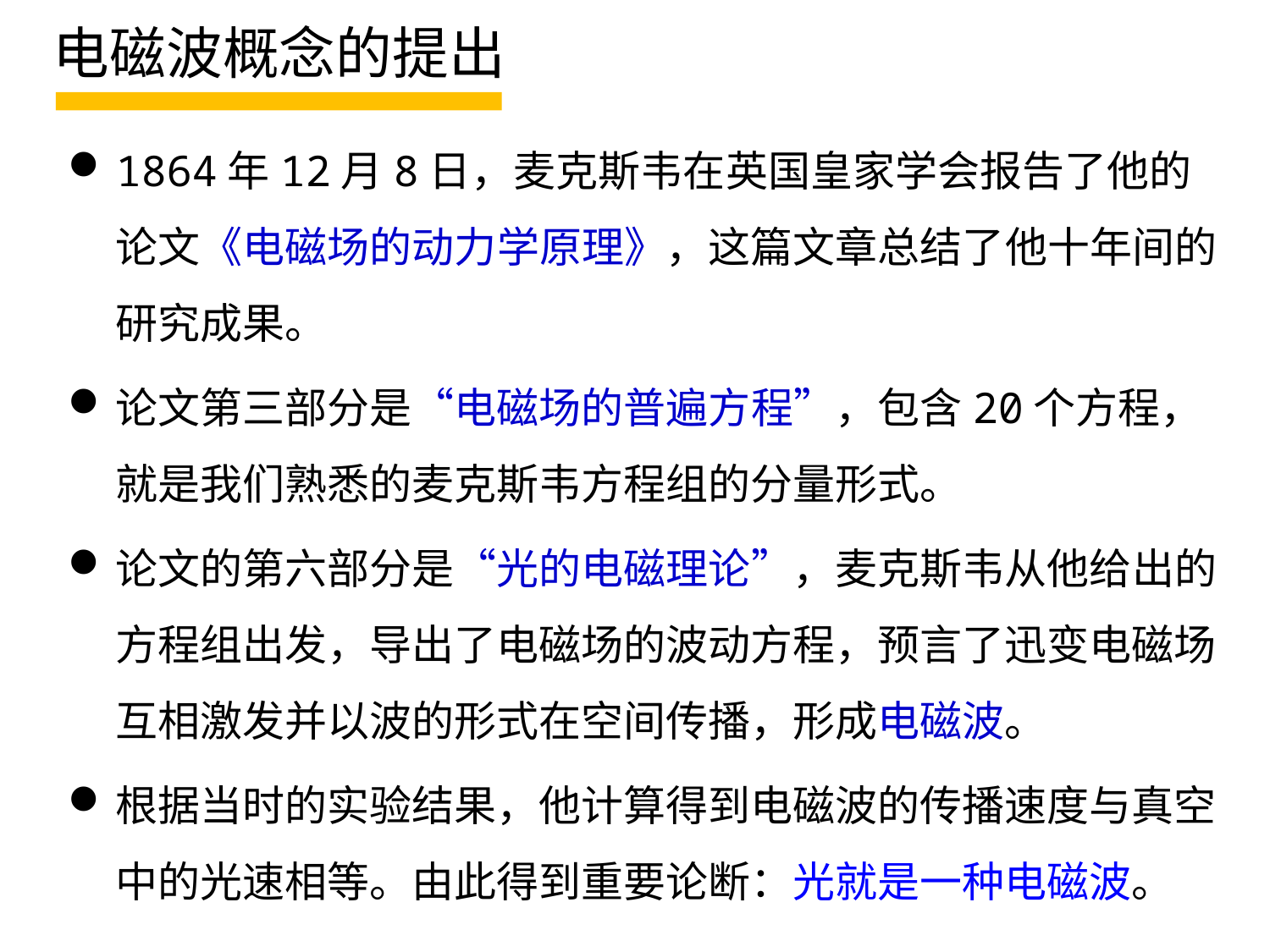

电磁波概念的提出

1864年12月8日，麦克斯韦在英国皇家学会报告了他的论文《电磁场的动力学原理》，这篇文章总结了他十年间的研究成果。
论文第三部分是“电磁场的普遍方程”，包含20个方程，就是我们熟悉的麦克斯韦方程组的分量形式。
论文的第六部分是“光的电磁理论”，麦克斯韦从他给出的方程组出发，导出了电磁场的波动方程，预言了迅变电磁场互相激发并以波的形式在空间传播，形成电磁波。
根据当时的实验结果，他计算得到电磁波的传播速度与真空中的光速相等。由此得到重要论断：光就是一种电磁波。